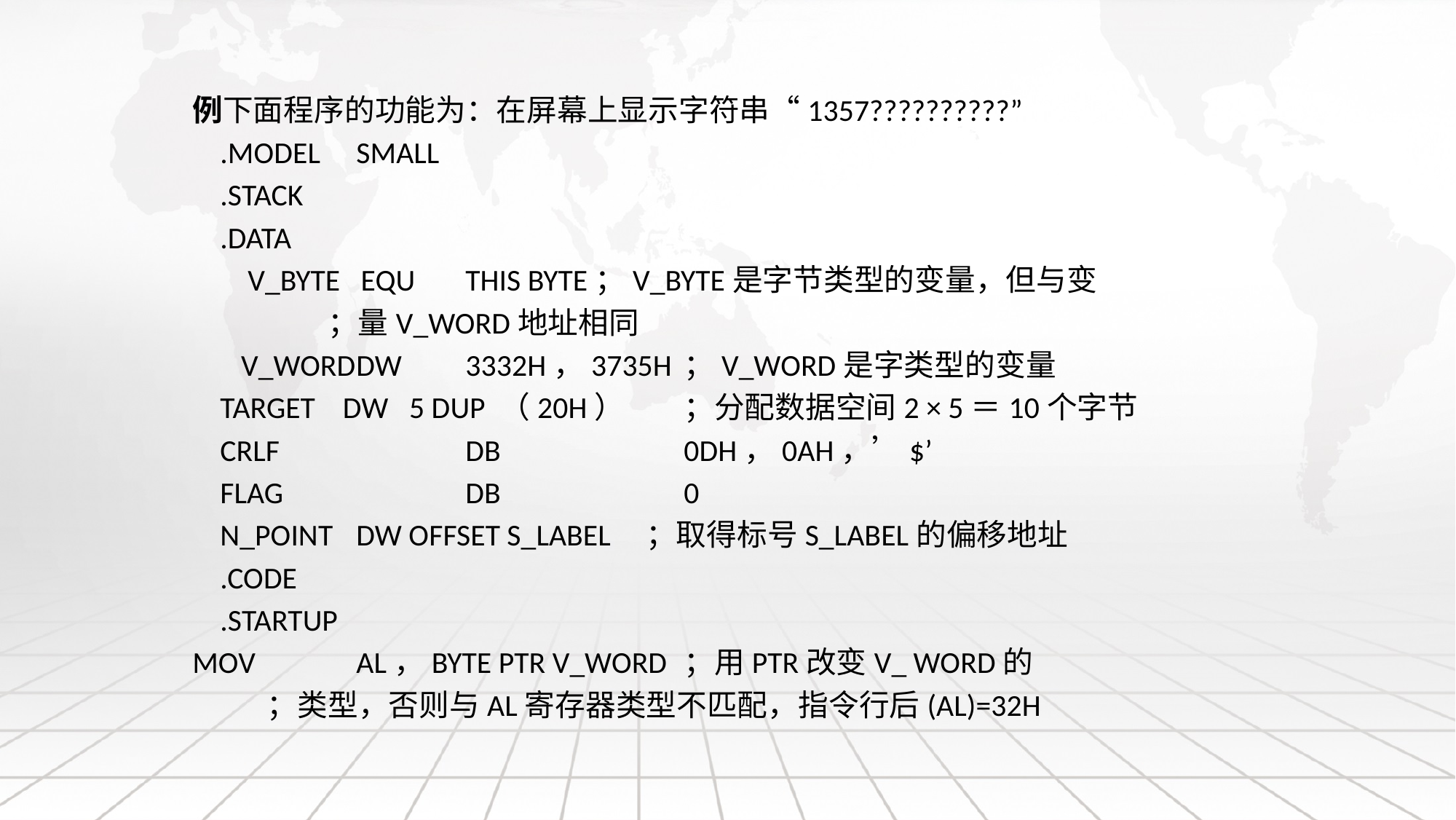

例下面程序的功能为：在屏幕上显示字符串“1357??????????”
    .model	small
    .stack
    .data
        v_byte   equ	this byte；v_byte是字节类型的变量，但与变
                   ；量v_word地址相同
       v_word	dw	3332h，3735h 	；v_word是字类型的变量
    target    dw   5 dup （20h） 	；分配数据空间2 × 5＝10个字节
    crlf		db		0dh，0ah，’$’
    flag		db		0
    n_point	dw offset s_Label    ；取得标号s_label的偏移地址
    .code
    .startup
mov	al，byte ptr v_word	；用ptr改变V_ word的
          ；类型，否则与AL寄存器类型不匹配，指令行后(AL)=32H